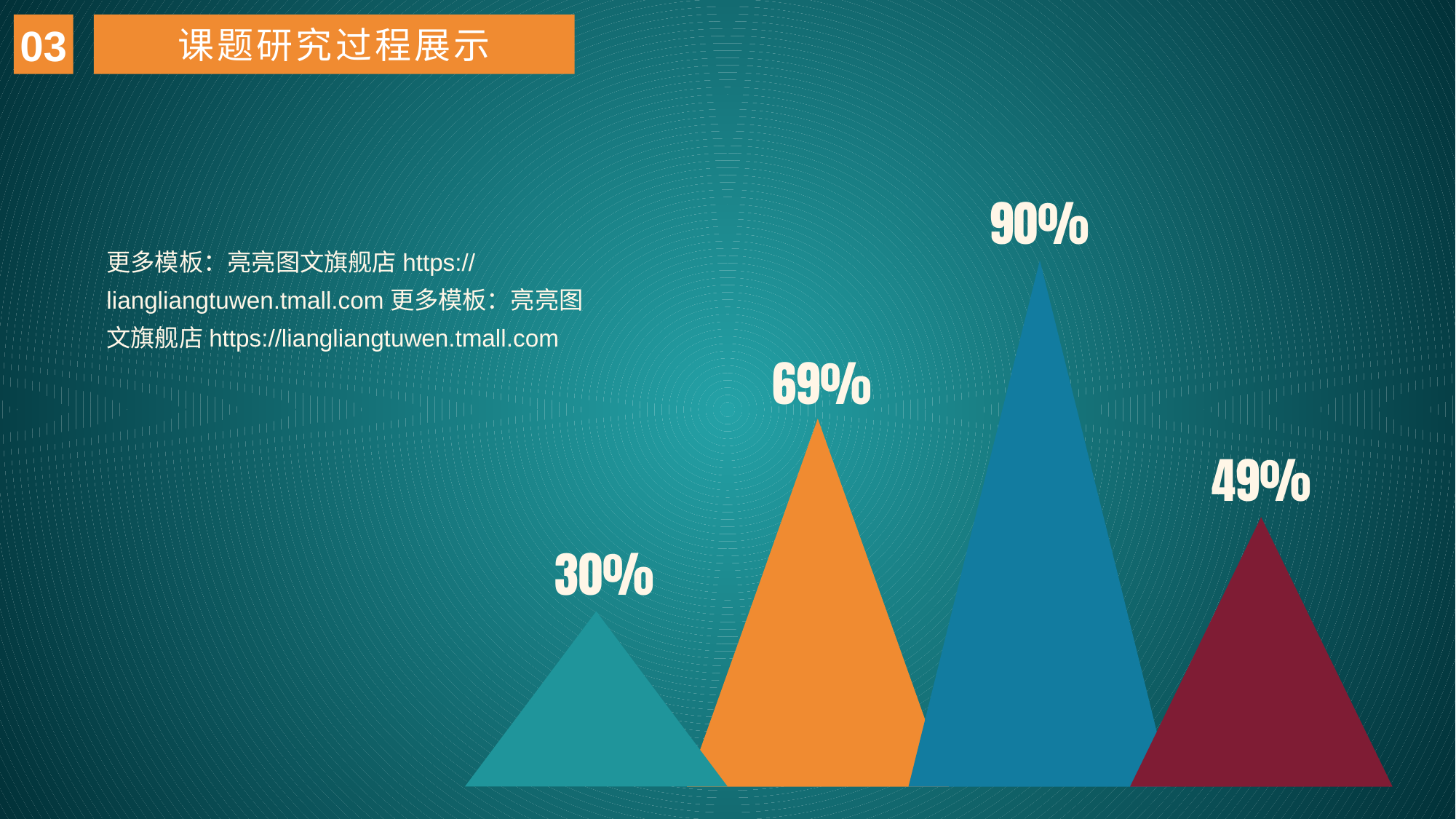

03
课题研究过程展示
90%
更多模板：亮亮图文旗舰店https://liangliangtuwen.tmall.com更多模板：亮亮图文旗舰店https://liangliangtuwen.tmall.com

69%

49%

30%